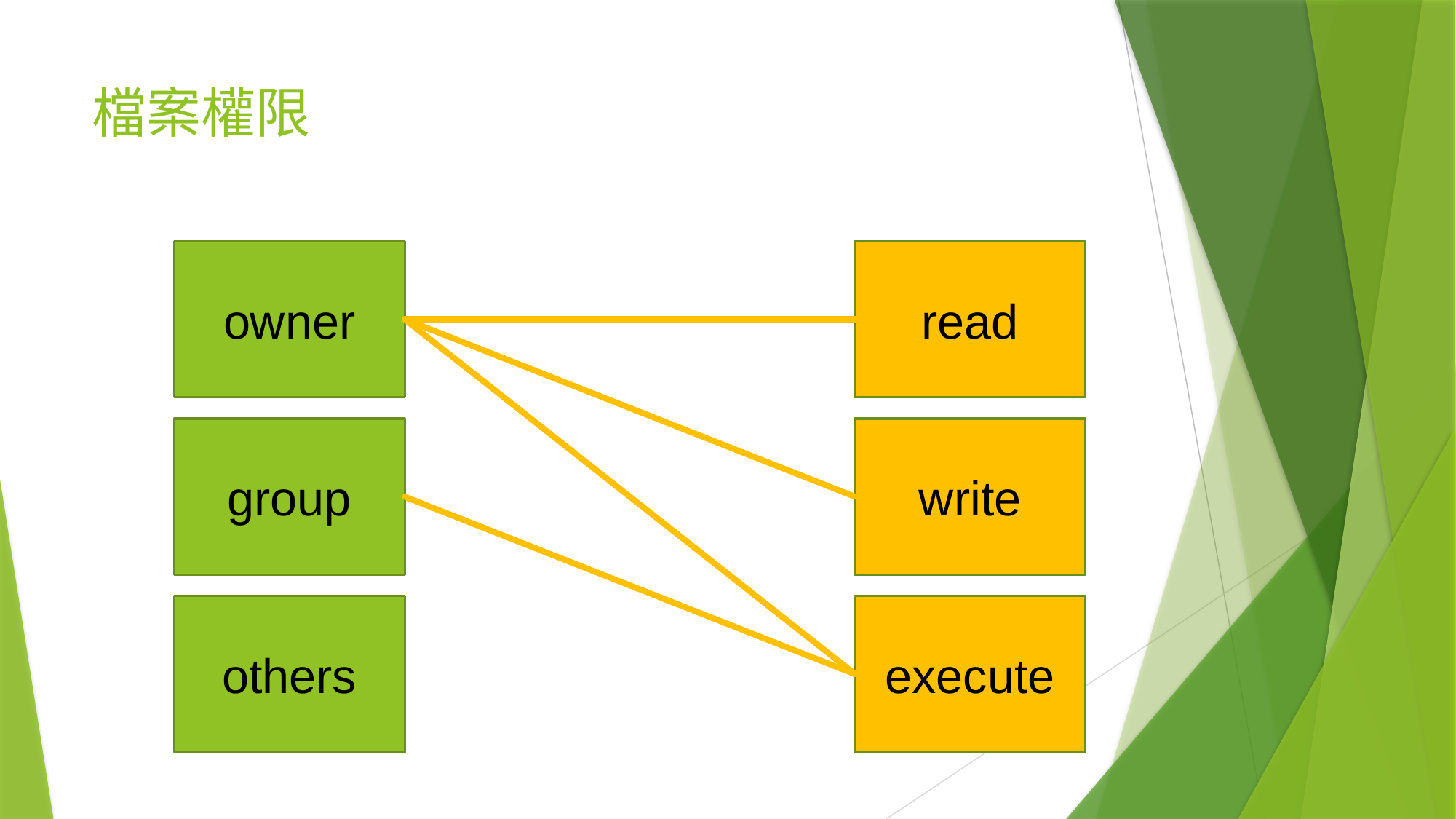

# 檔案權限
owner
read
group
write
others
execute